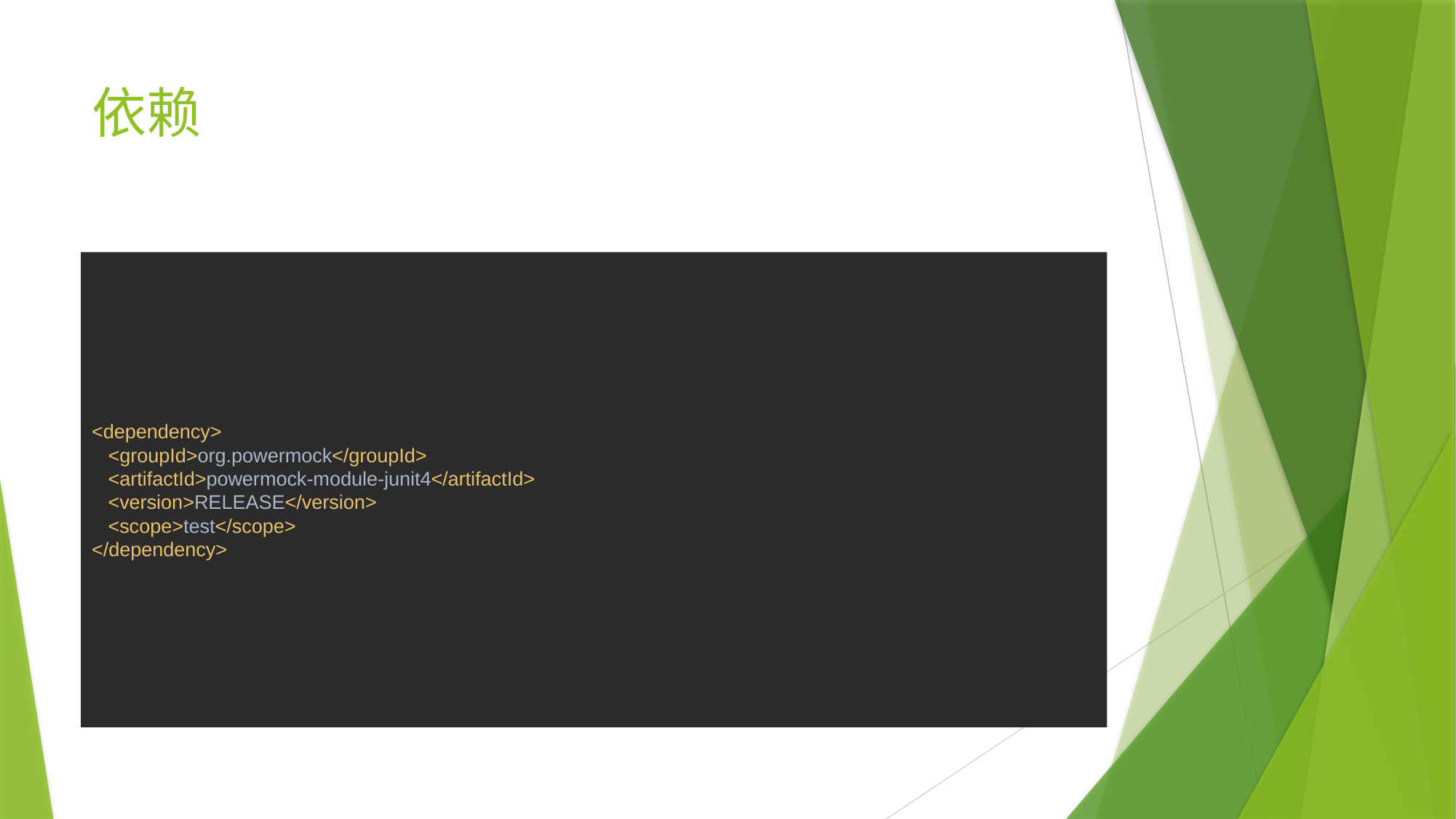

# 依赖
<dependency>
   <groupId>org.powermock</groupId>
   <artifactId>powermock-module-junit4</artifactId>
   <version>RELEASE</version>
   <scope>test</scope>
</dependency>